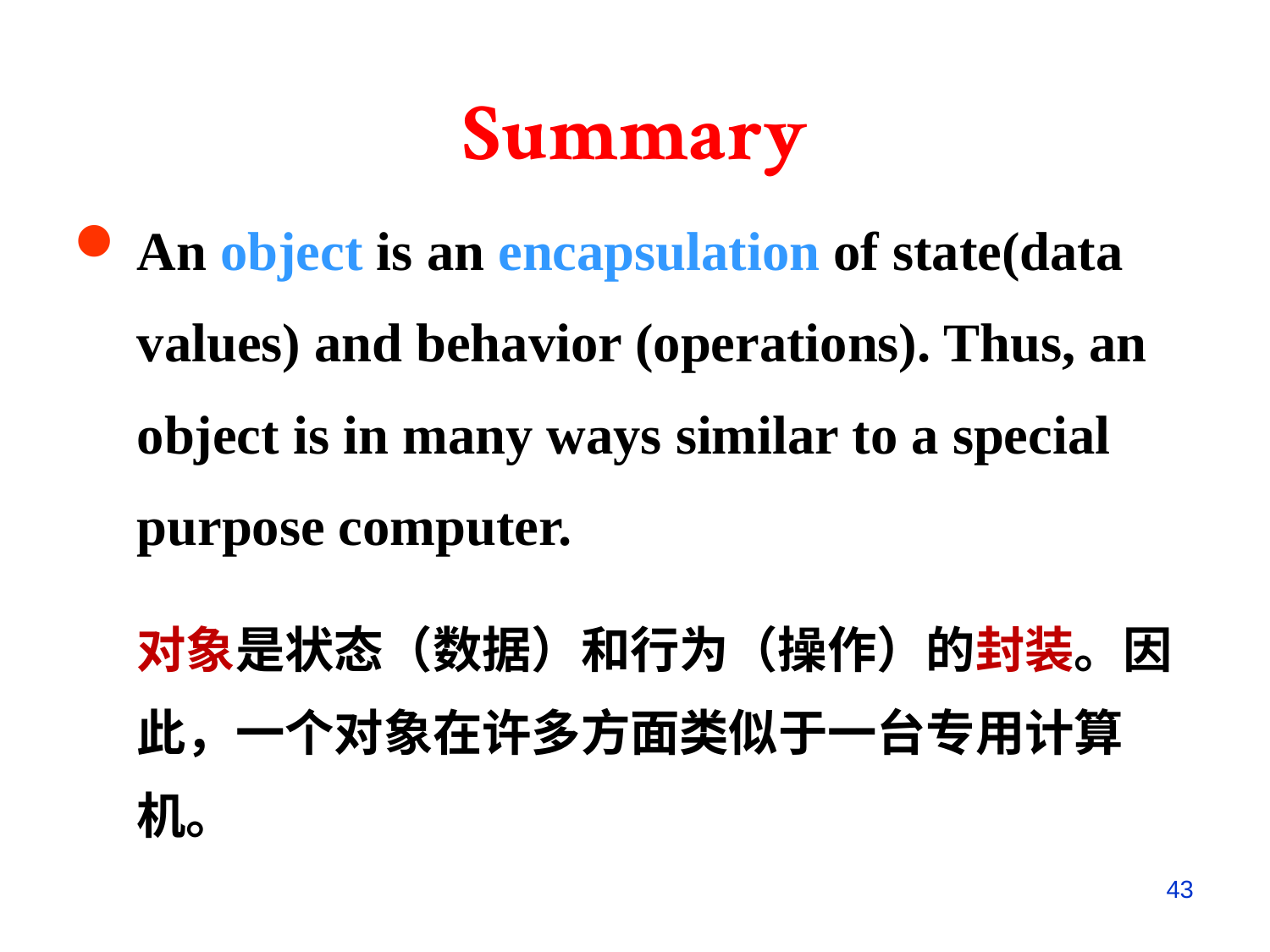

Summary
An object is an encapsulation of state(data values) and behavior (operations). Thus, an object is in many ways similar to a special purpose computer.
对象是状态（数据）和行为（操作）的封装。因此，一个对象在许多方面类似于一台专用计算机。
43